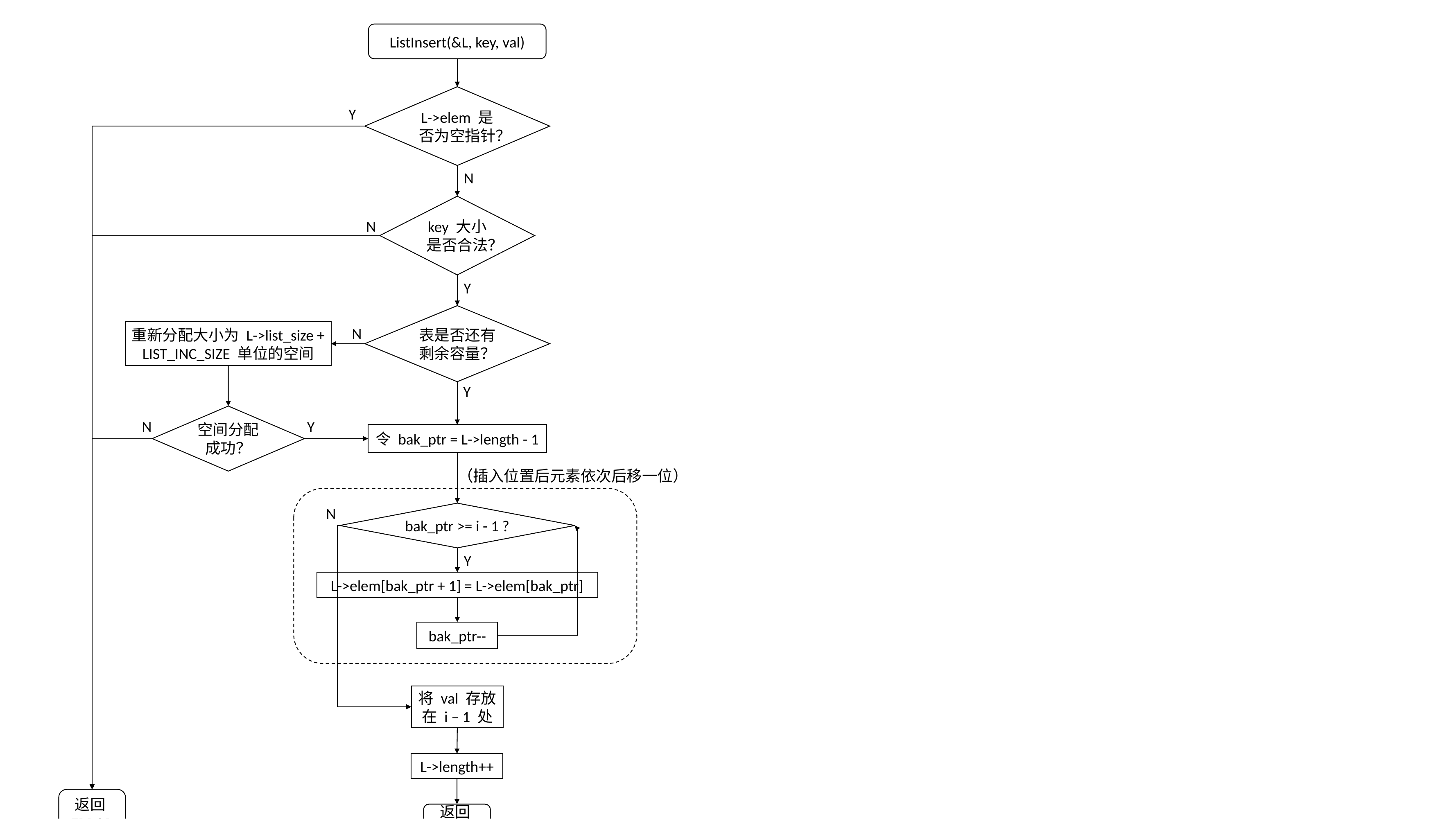

ListInsert(&L, key, val)
L->elem 是否为空指针？
Y
N
key 大小是否合法？
N
Y
表是否还有剩余容量？
N
重新分配大小为 L->list_size + LIST_INC_SIZE 单位的空间
Y
空间分配成功？
N
Y
令 bak_ptr = L->length - 1
（插入位置后元素依次后移一位）

N
bak_ptr >= i - 1 ?
Y
L->elem[bak_ptr + 1] = L->elem[bak_ptr]
bak_ptr--
将 val 存放在 i – 1 处
L->length++
返回ERROR
返回OK